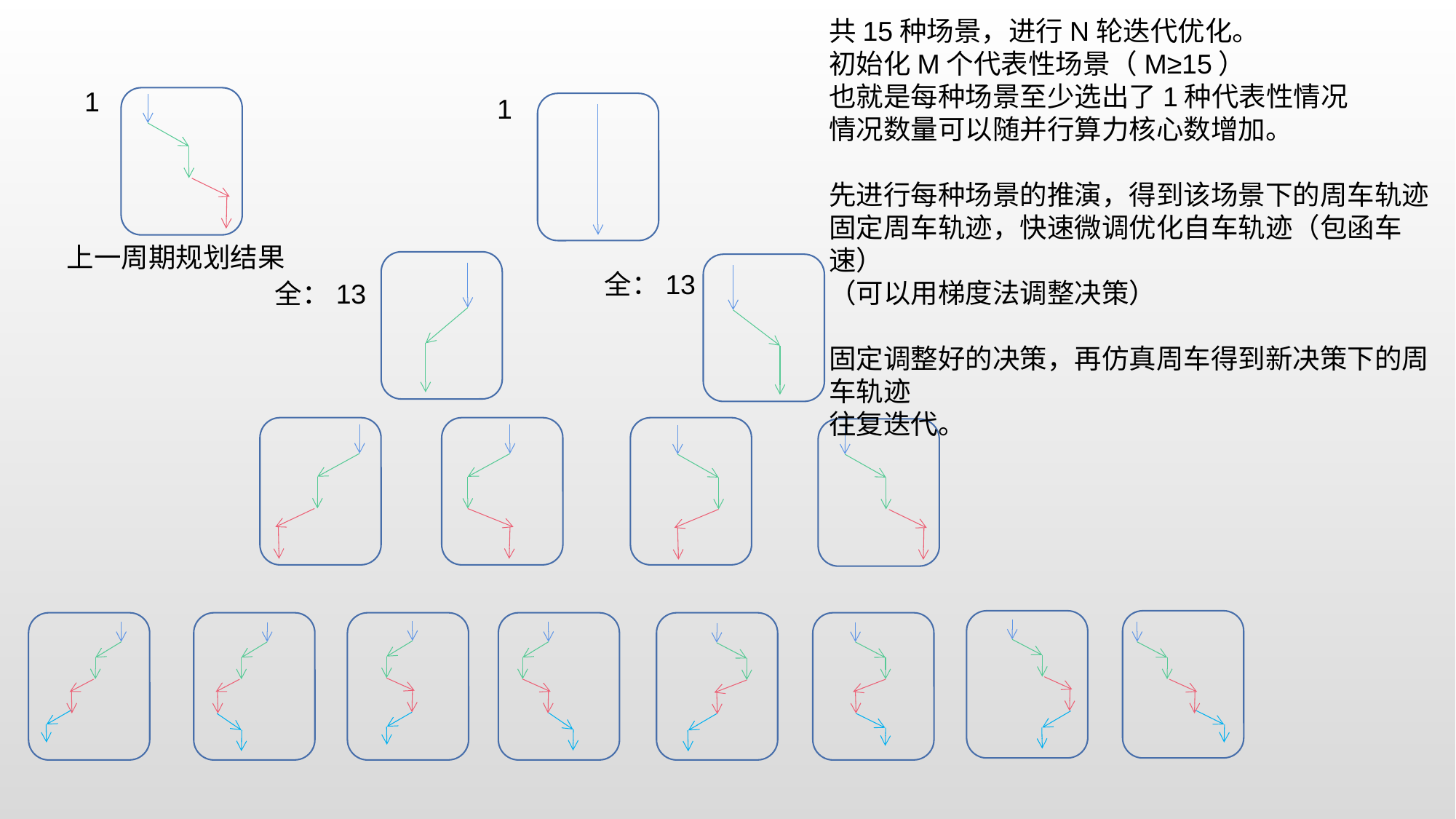

共15种场景，进行N轮迭代优化。
初始化M个代表性场景（M≥15）
也就是每种场景至少选出了1种代表性情况
情况数量可以随并行算力核心数增加。

先进行每种场景的推演，得到该场景下的周车轨迹
固定周车轨迹，快速微调优化自车轨迹（包函车速）
（可以用梯度法调整决策）

固定调整好的决策，再仿真周车得到新决策下的周车轨迹
往复迭代。
1
1

上一周期规划结果

全：13
全：13